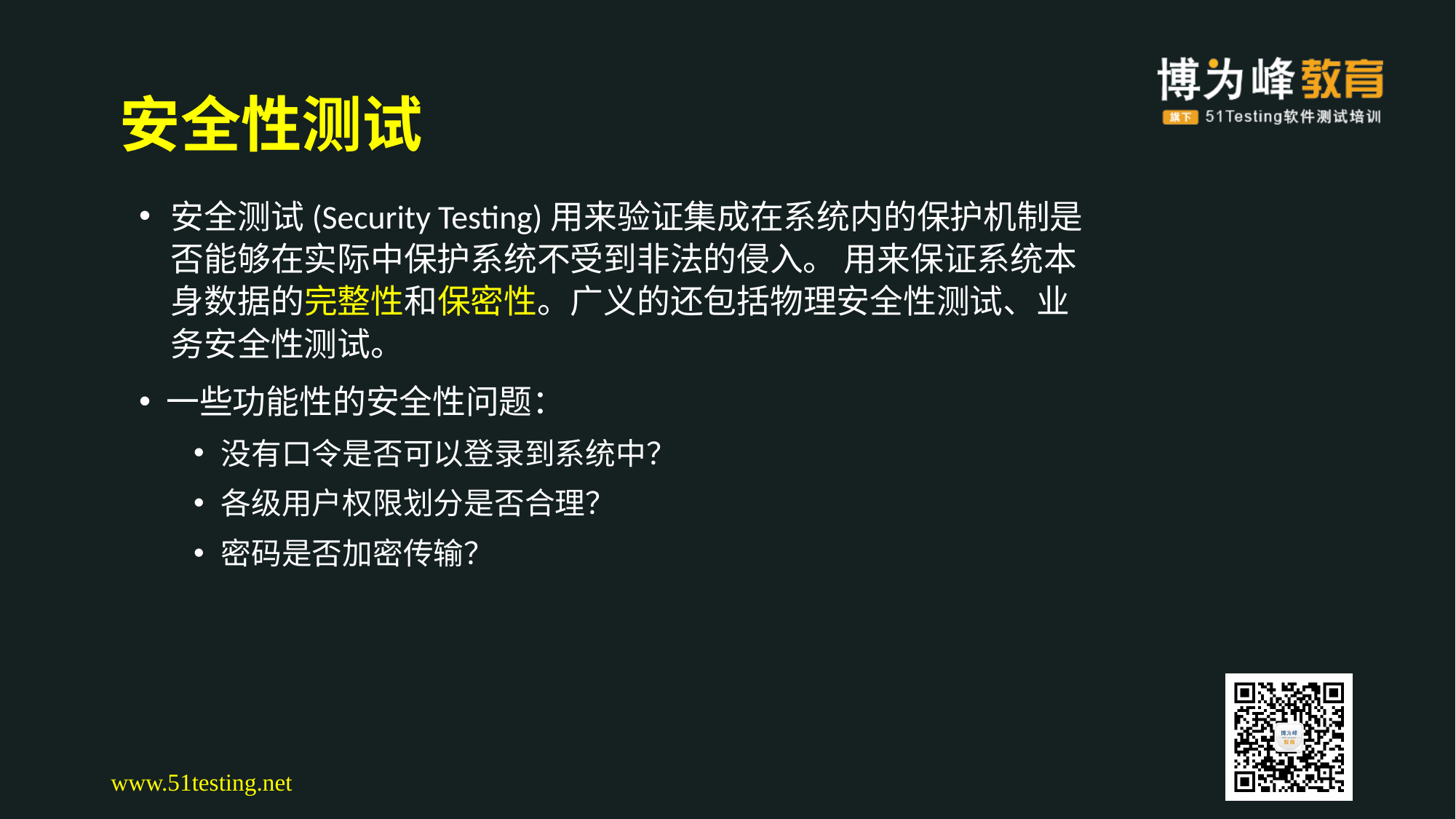

# 安全性测试
安全测试(Security Testing)用来验证集成在系统内的保护机制是否能够在实际中保护系统不受到非法的侵入。 用来保证系统本身数据的完整性和保密性。广义的还包括物理安全性测试、业务安全性测试。
一些功能性的安全性问题：
没有口令是否可以登录到系统中？
各级用户权限划分是否合理？
密码是否加密传输？
www.51testing.net